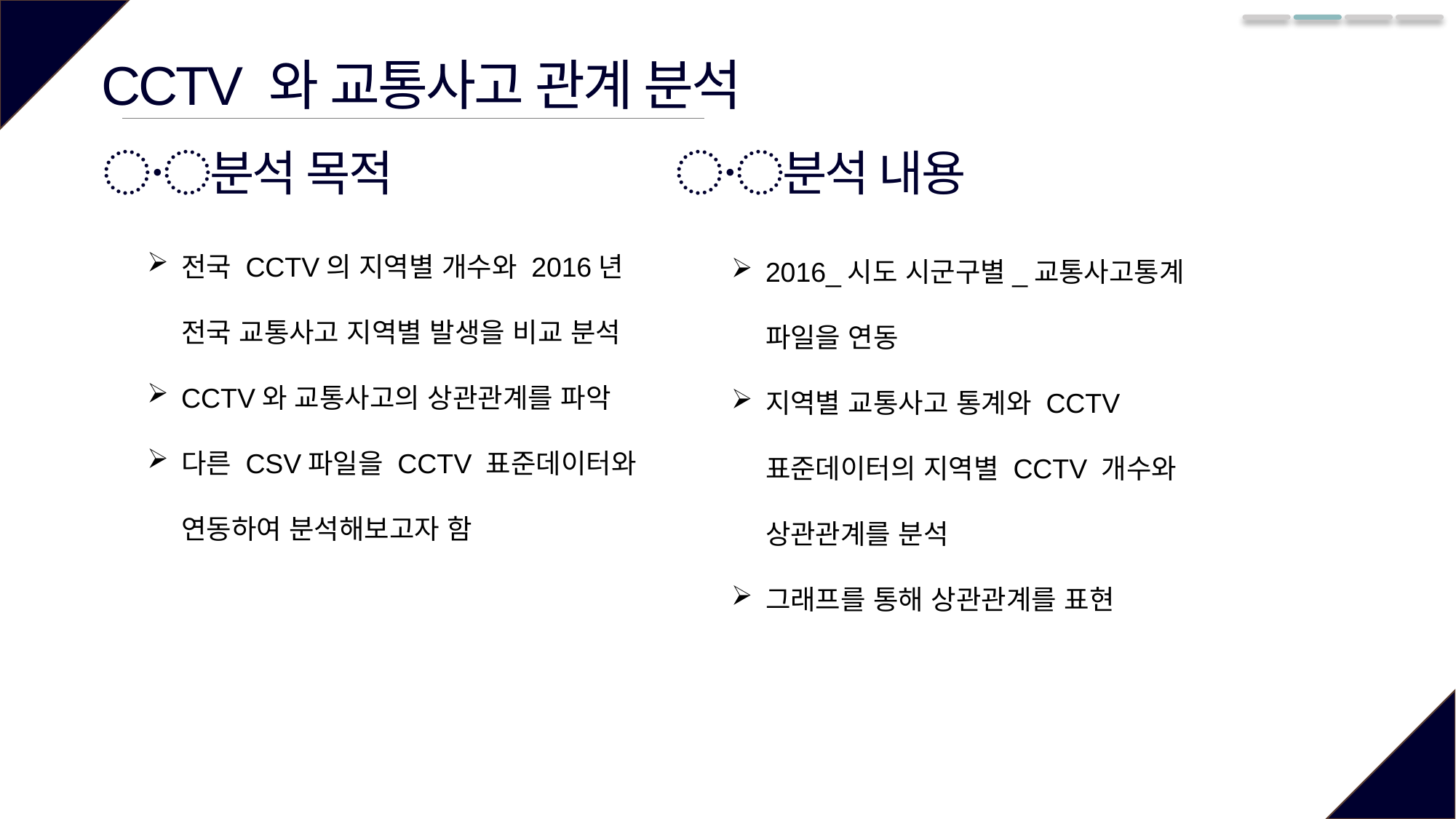

CCTV 와 교통사고 관계 분석
〮분석 내용
〮분석 목적
전국 CCTV의 지역별 개수와 2016년 전국 교통사고 지역별 발생을 비교 분석
CCTV와 교통사고의 상관관계를 파악
다른 CSV파일을 CCTV 표준데이터와 연동하여 분석해보고자 함

2016_시도 시군구별_교통사고통계 파일을 연동
지역별 교통사고 통계와 CCTV 표준데이터의 지역별 CCTV 개수와 상관관계를 분석
그래프를 통해 상관관계를 표현